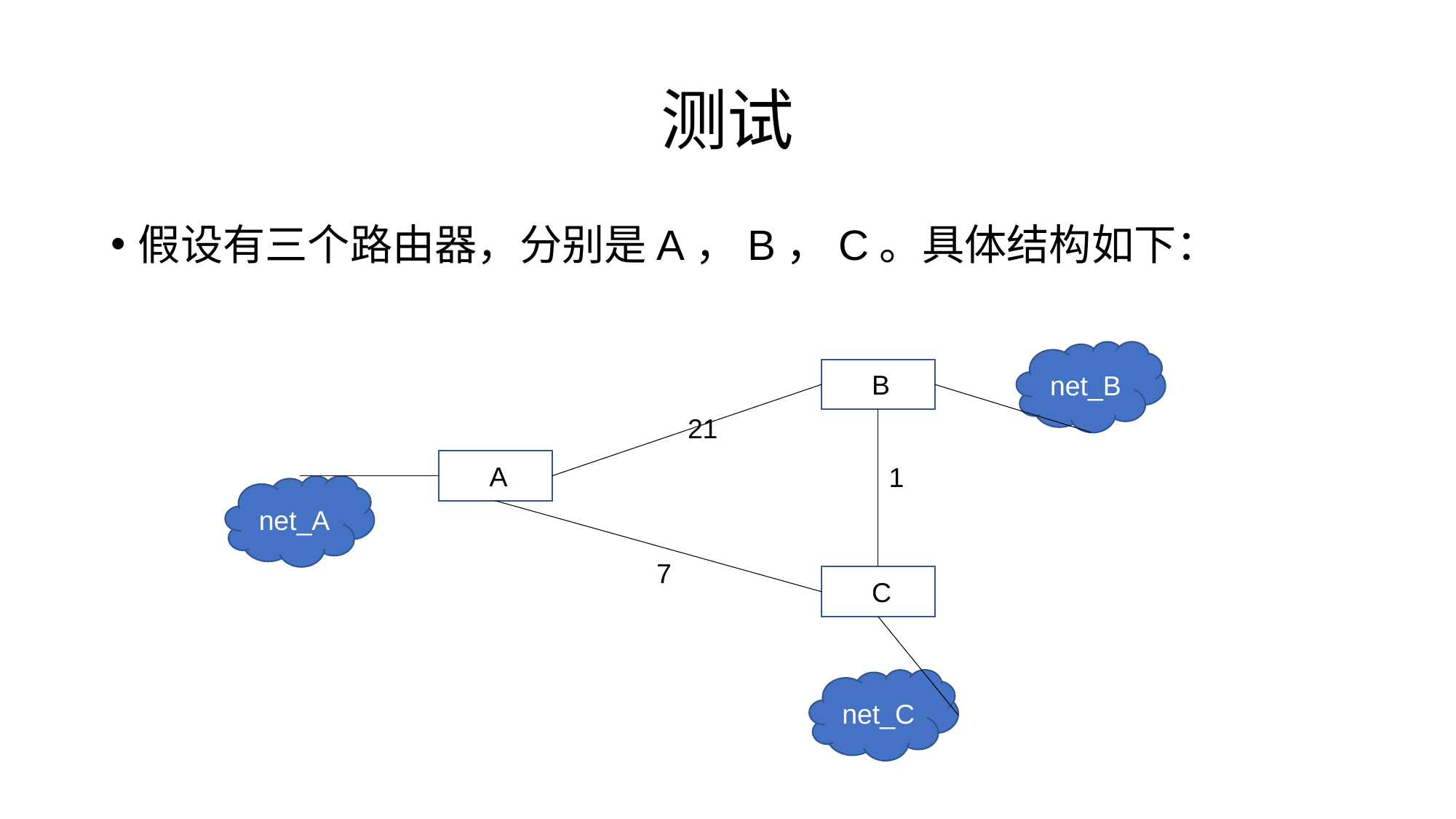

# 测试
假设有三个路由器，分别是A，B，C。具体结构如下：
net_B

B
21

A
1
net_A
7

C
net_C